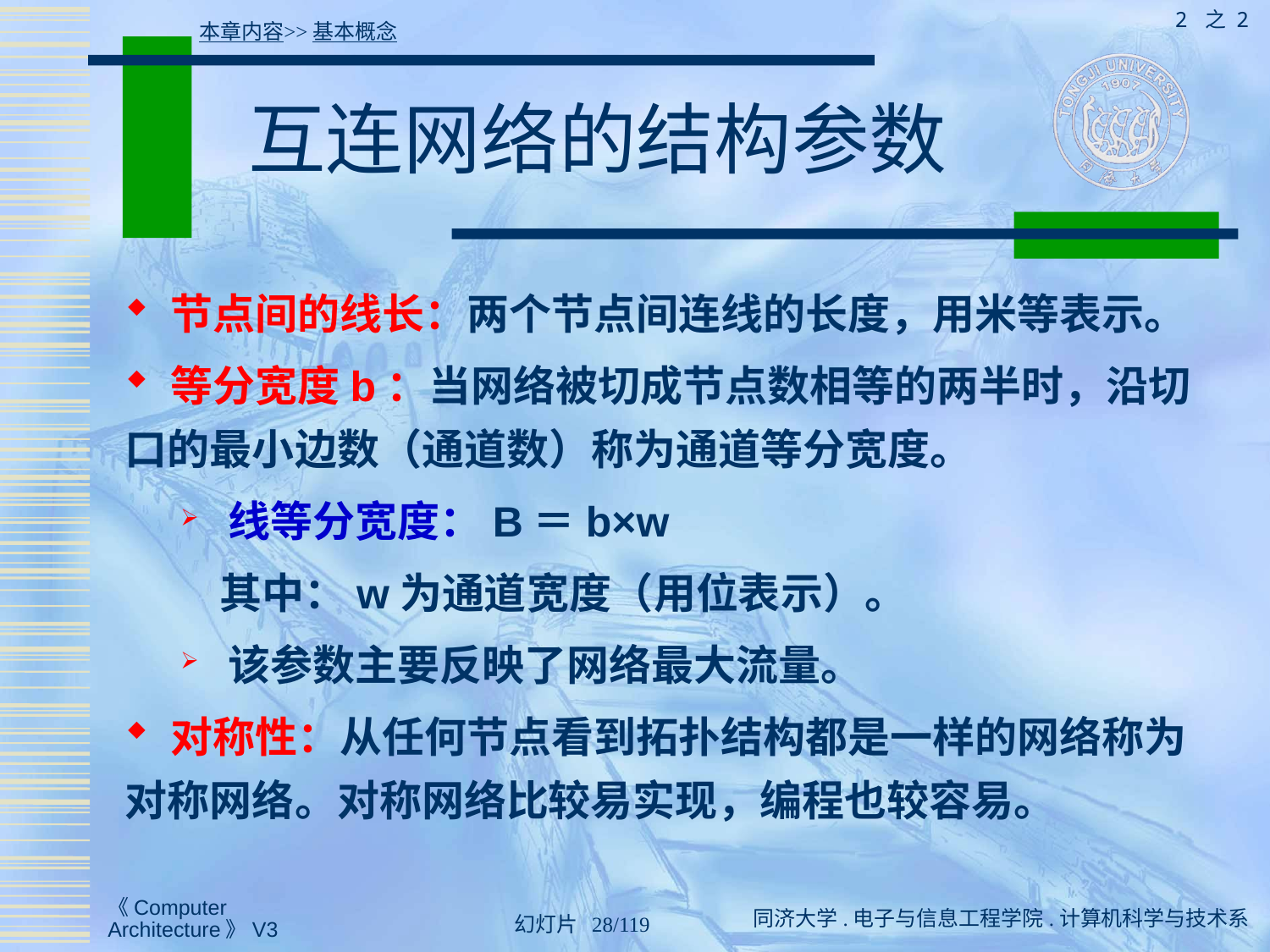

2 之 2
本章内容>>基本概念
# 互连网络的结构参数
 节点间的线长：两个节点间连线的长度，用米等表示。
 等分宽度b：当网络被切成节点数相等的两半时，沿切口的最小边数（通道数）称为通道等分宽度。
  线等分宽度：B＝b×w
   其中：w为通道宽度（用位表示）。
  该参数主要反映了网络最大流量。
 对称性：从任何节点看到拓扑结构都是一样的网络称为对称网络。对称网络比较易实现，编程也较容易。